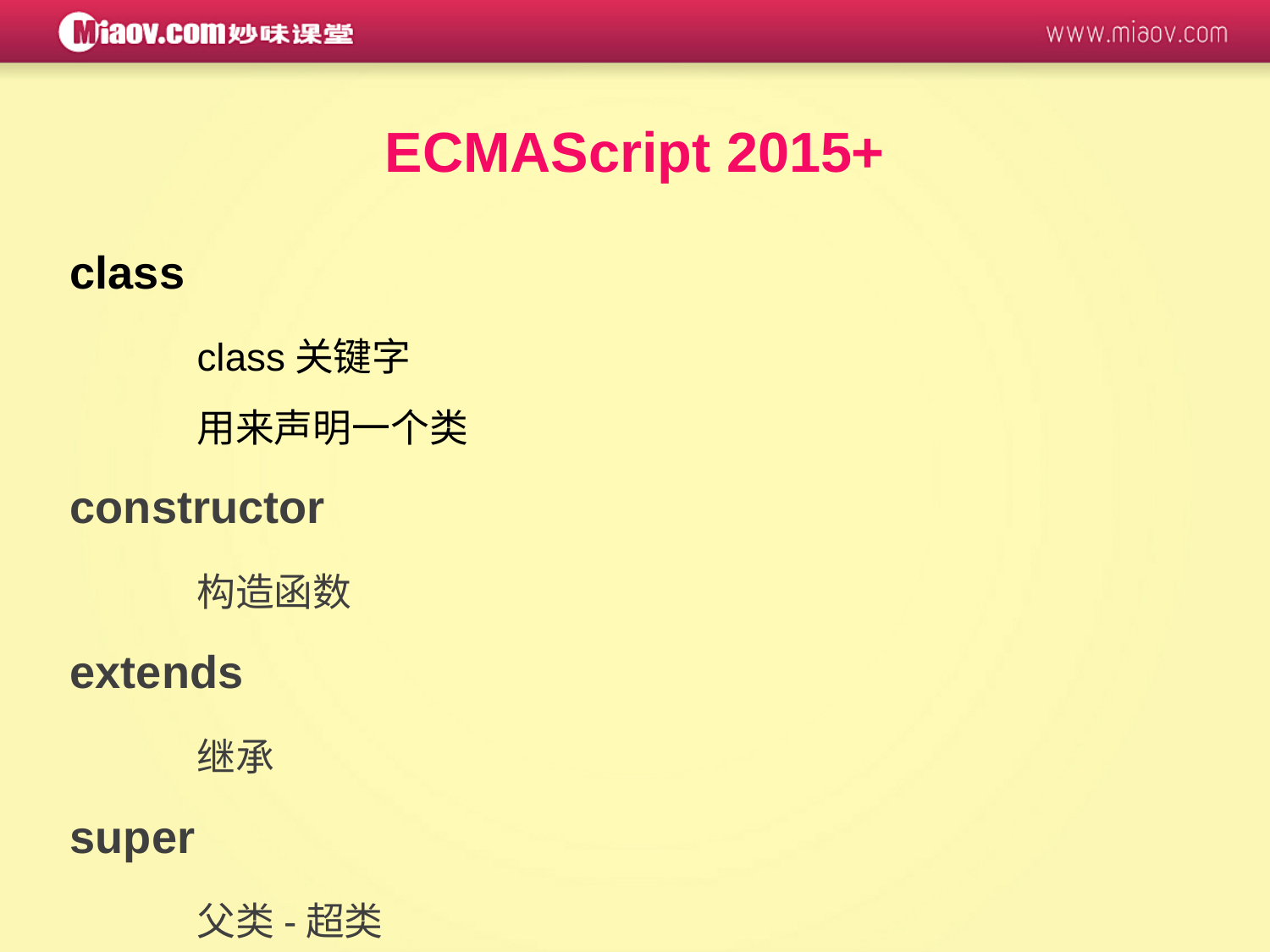

ECMAScript 2015+
class
	class关键字
	用来声明一个类
constructor
	构造函数
extends
	继承
super
	父类-超类